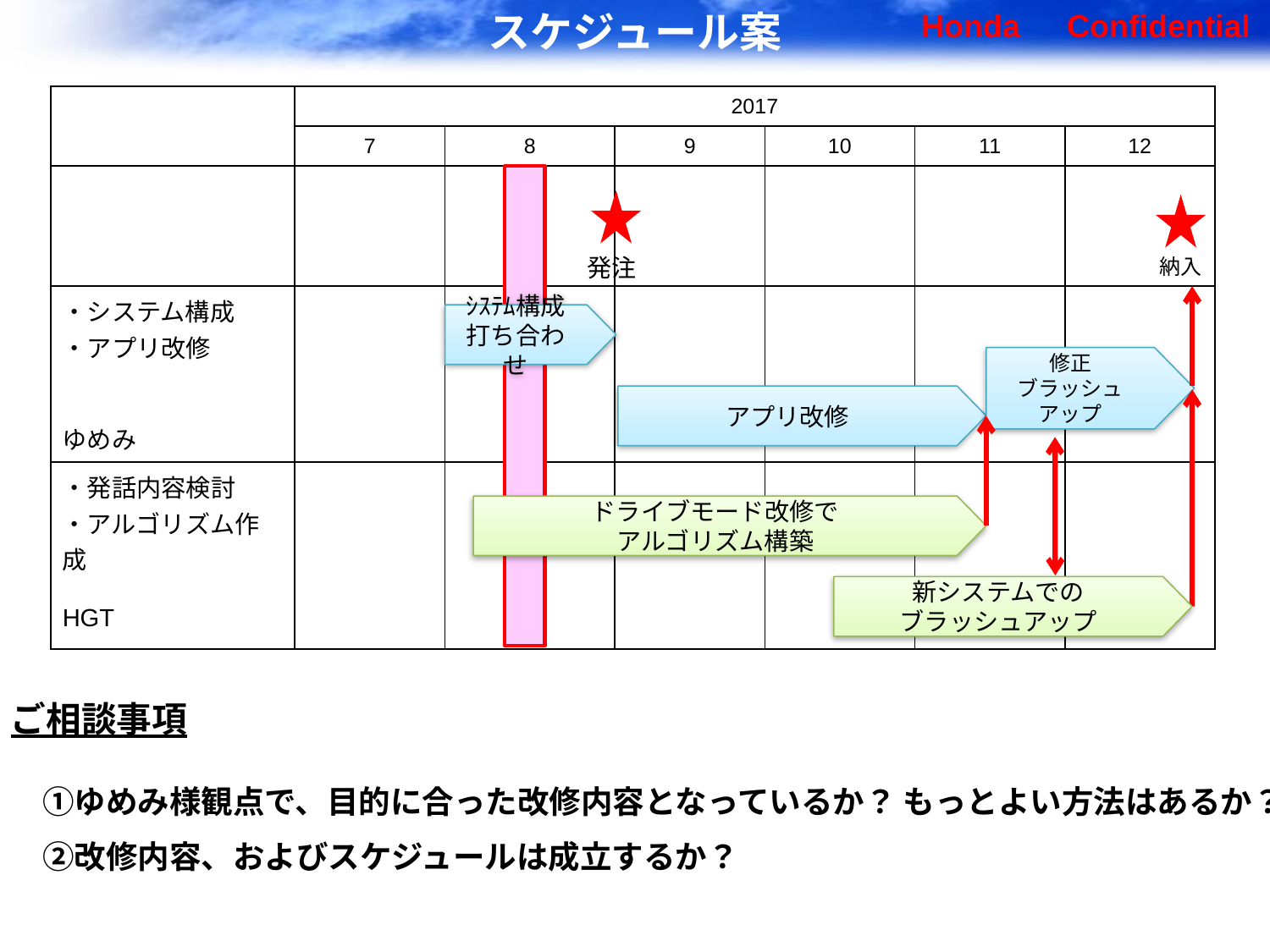

スケジュール案
|  | 2017 |  |  |  |  |  |
| --- | --- | --- | --- | --- | --- | --- |
|  | 7 | 8 | 9 | 10 | 11 | 12 |
|  |  |  |  |  |  |  |
| ・システム構成 ・アプリ改修 ゆめみ |  |  |  |  |  |  |
| ・発話内容検討 ・アルゴリズム作成 HGT |  |  |  |  |  |  |

発注
納入
ｼｽﾃﾑ構成
打ち合わせ
修正
ブラッシュアップ
アプリ改修
ドライブモード改修で
アルゴリズム構築
新システムでの
ブラッシュアップ
ご相談事項

　①ゆめみ様観点で、目的に合った改修内容となっているか？ もっとよい方法はあるか？

　②改修内容、およびスケジュールは成立するか？